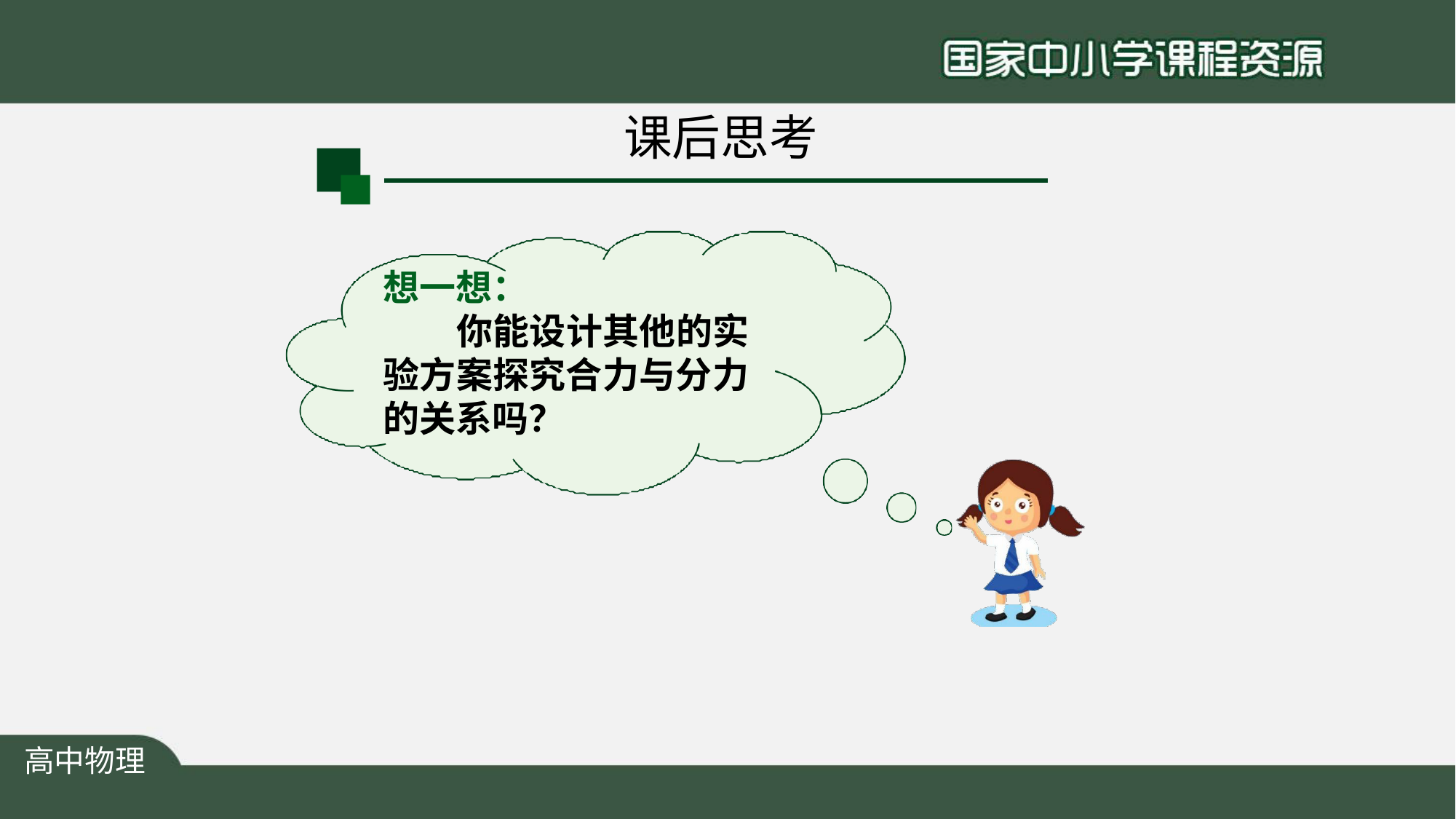

# 课后思考

想一想：
你能设计其他的实 验方案探究合力与分力 的关系吗？

高中物理